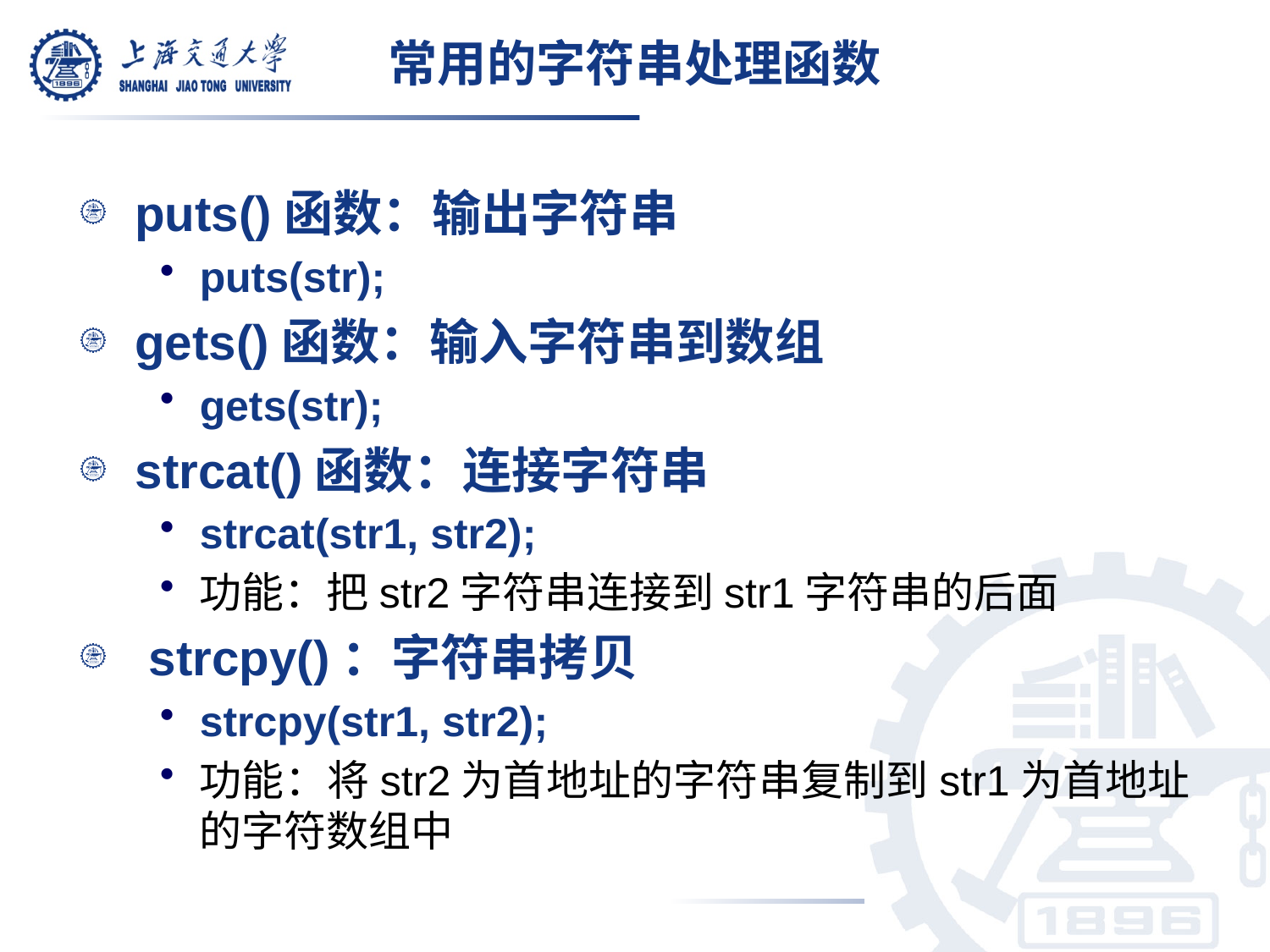

# 常用的字符串处理函数
puts()函数：输出字符串
puts(str);
gets()函数：输入字符串到数组
gets(str);
strcat()函数：连接字符串
strcat(str1, str2);
功能：把str2字符串连接到str1字符串的后面
 strcpy()：字符串拷贝
strcpy(str1, str2);
功能：将str2为首地址的字符串复制到str1为首地址的字符数组中